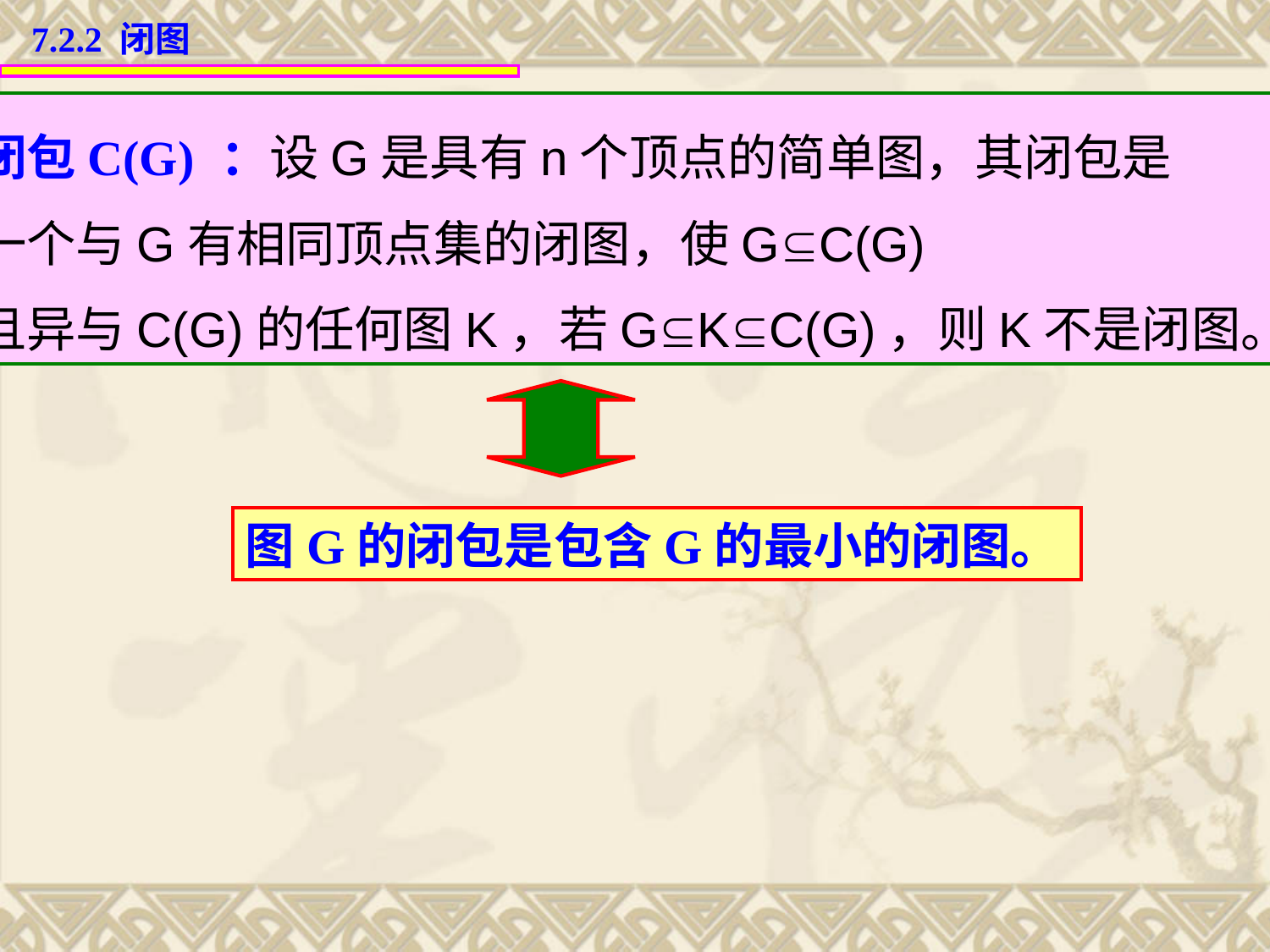

7.2.2 闭图

闭包C(G) ：设G是具有n个顶点的简单图，其闭包是
一个与G有相同顶点集的闭图，使G⊆C(G)
且异与C(G)的任何图K，若G⊆K⊆C(G)，则K不是闭图。

图G的闭包是包含G的最小的闭图。